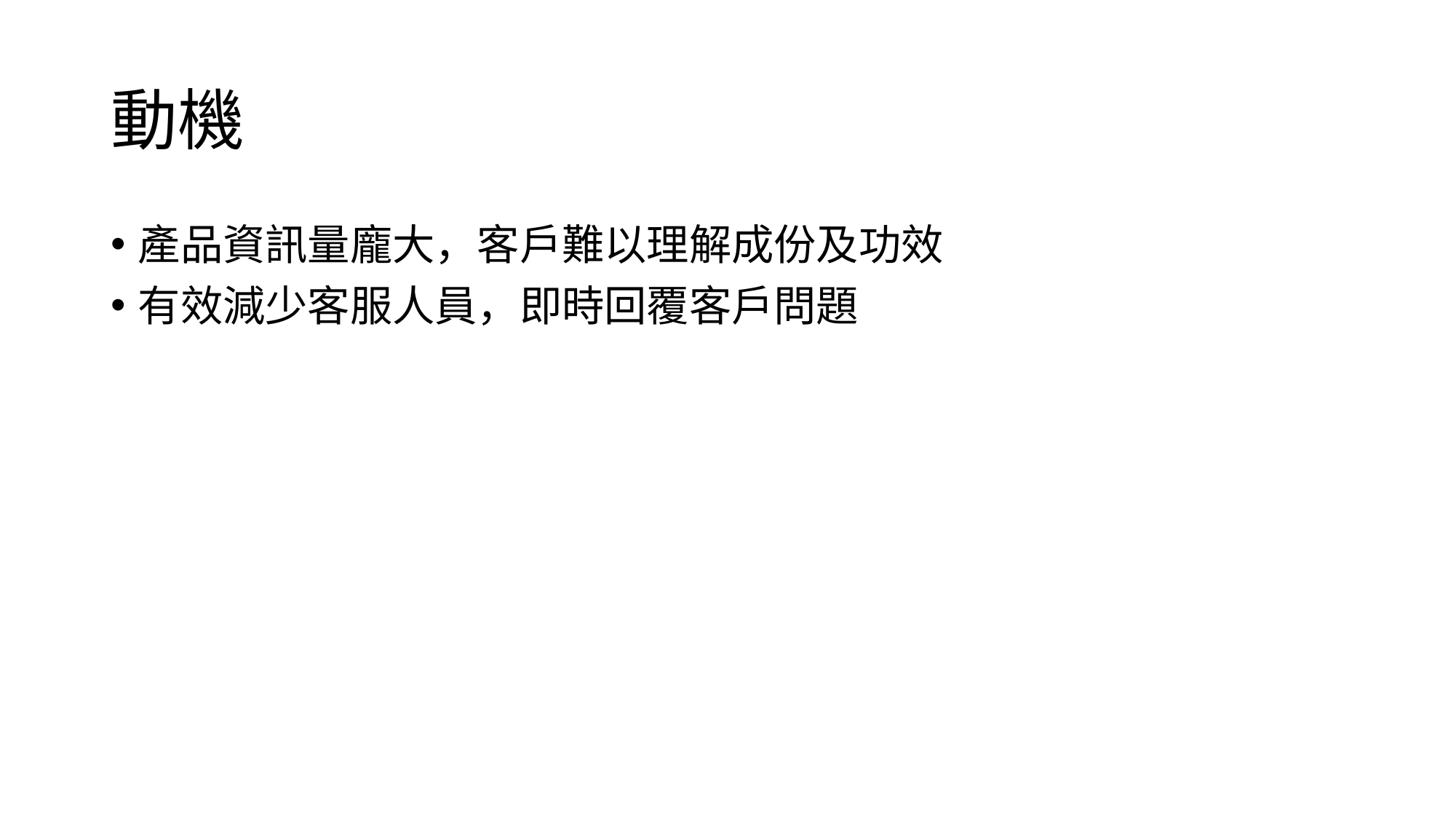

# 動機
產品資訊量龐大，客戶難以理解成份及功效
有效減少客服人員，即時回覆客戶問題